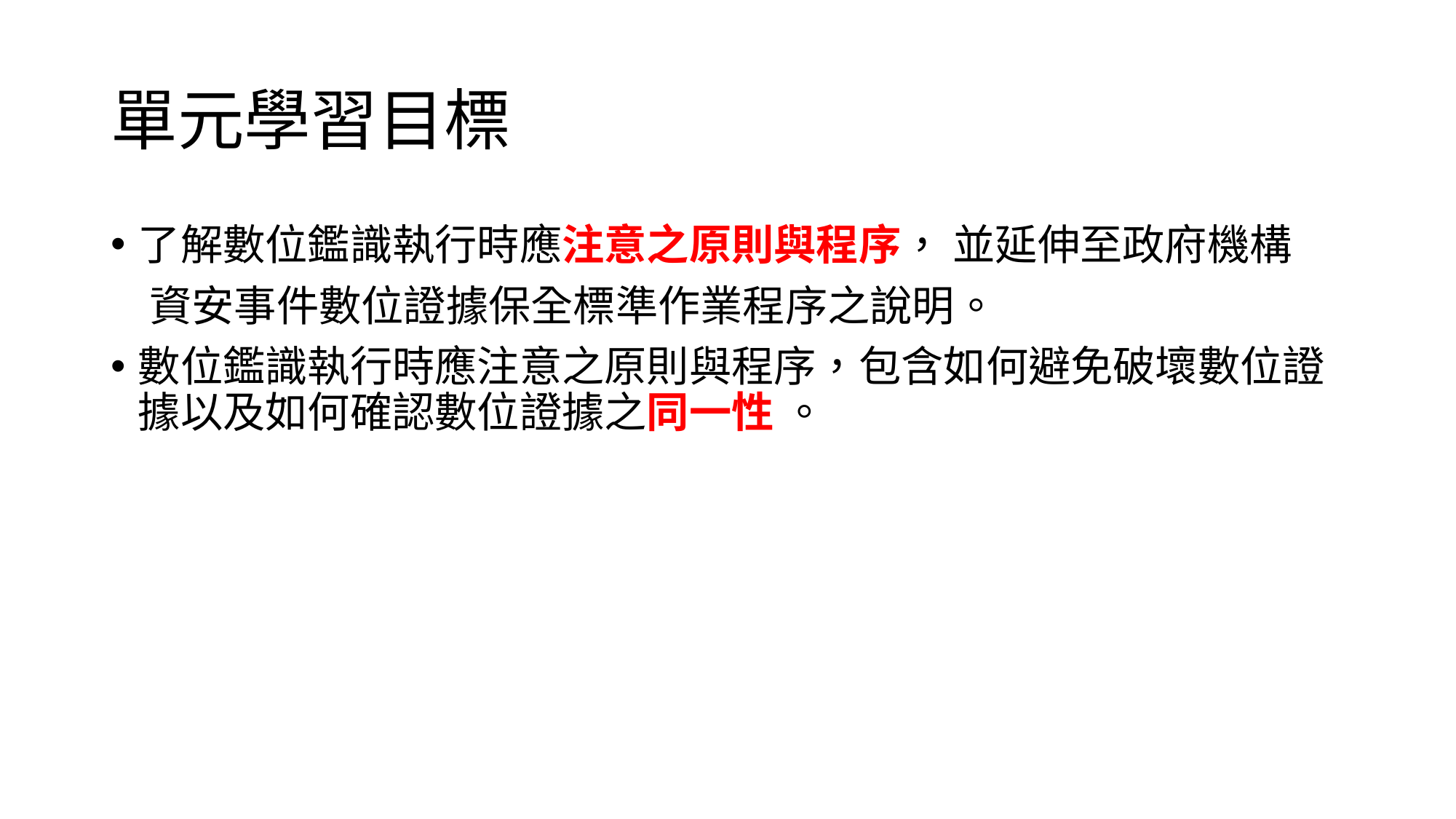

# 單元學習目標
了解數位鑑識執行時應注意之原則與程序， 並延伸至政府機構
   資安事件數位證據保全標準作業程序之說明。
數位鑑識執行時應注意之原則與程序，包含如何避免破壞數位證據以及如何確認數位證據之同一性 。